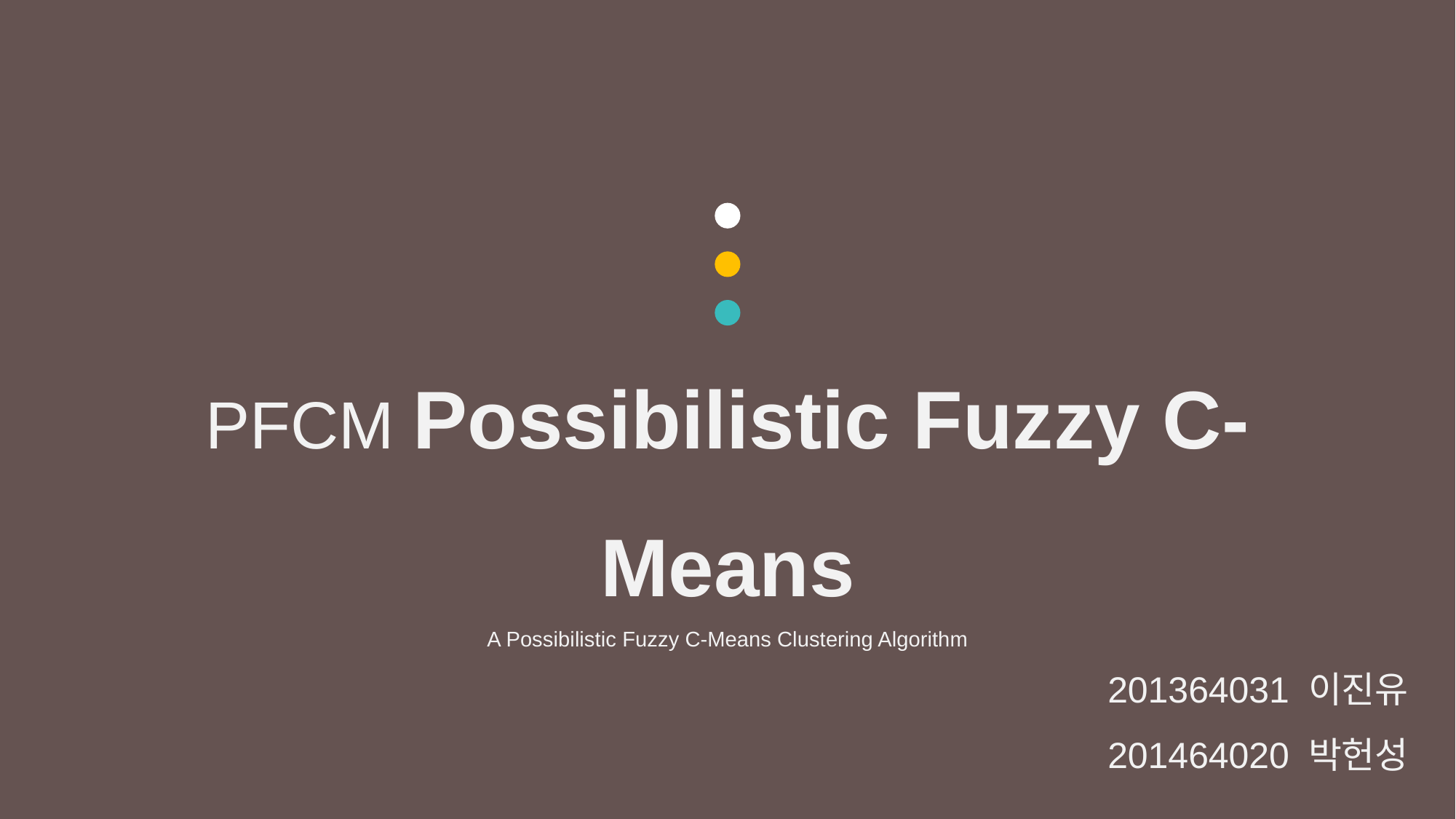

PFCM Possibilistic Fuzzy C-Means
A Possibilistic Fuzzy C-Means Clustering Algorithm
201364031 이진유
201464020 박헌성